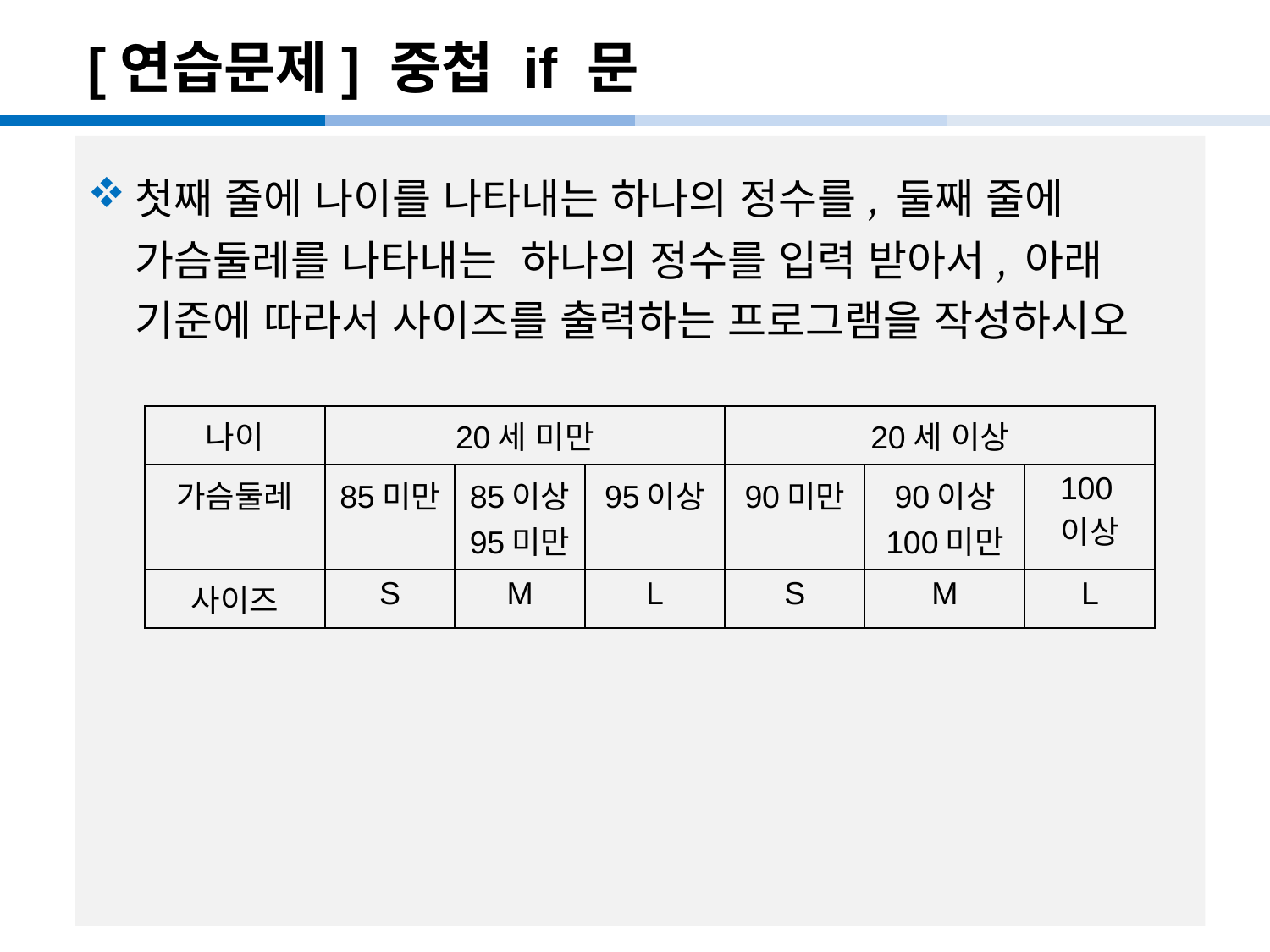

# [연습문제] 중첩 if 문
첫째 줄에 나이를 나타내는 하나의 정수를, 둘째 줄에 가슴둘레를 나타내는  하나의 정수를 입력 받아서, 아래 기준에 따라서 사이즈를 출력하는 프로그램을 작성하시오

| 나이 | 20세 미만 |  |  | 20세 이상 |  |  |
| --- | --- | --- | --- | --- | --- | --- |
| 가슴둘레 | 85미만 | 85이상 95미만 | 95이상 | 90미만 | 90이상 100미만 | 100이상 |
| 사이즈 | S | M | L | S | M | L |